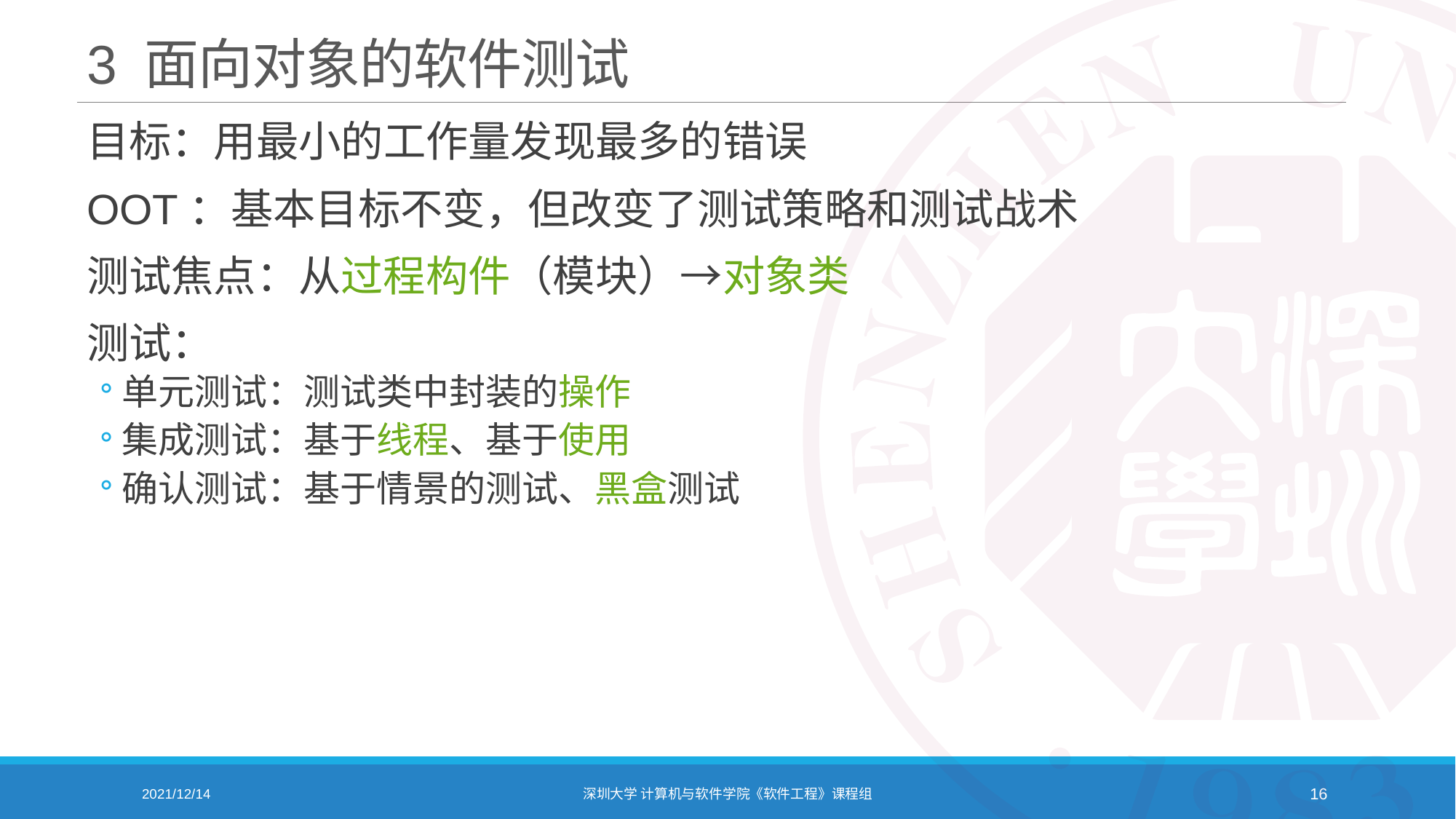

# 3 面向对象的软件测试
目标：用最小的工作量发现最多的错误
OOT：基本目标不变，但改变了测试策略和测试战术
测试焦点：从过程构件（模块）→对象类
测试：
单元测试：测试类中封装的操作
集成测试：基于线程、基于使用
确认测试：基于情景的测试、黑盒测试

2021/12/14
深圳大学 计算机与软件学院《软件工程》课程组
16